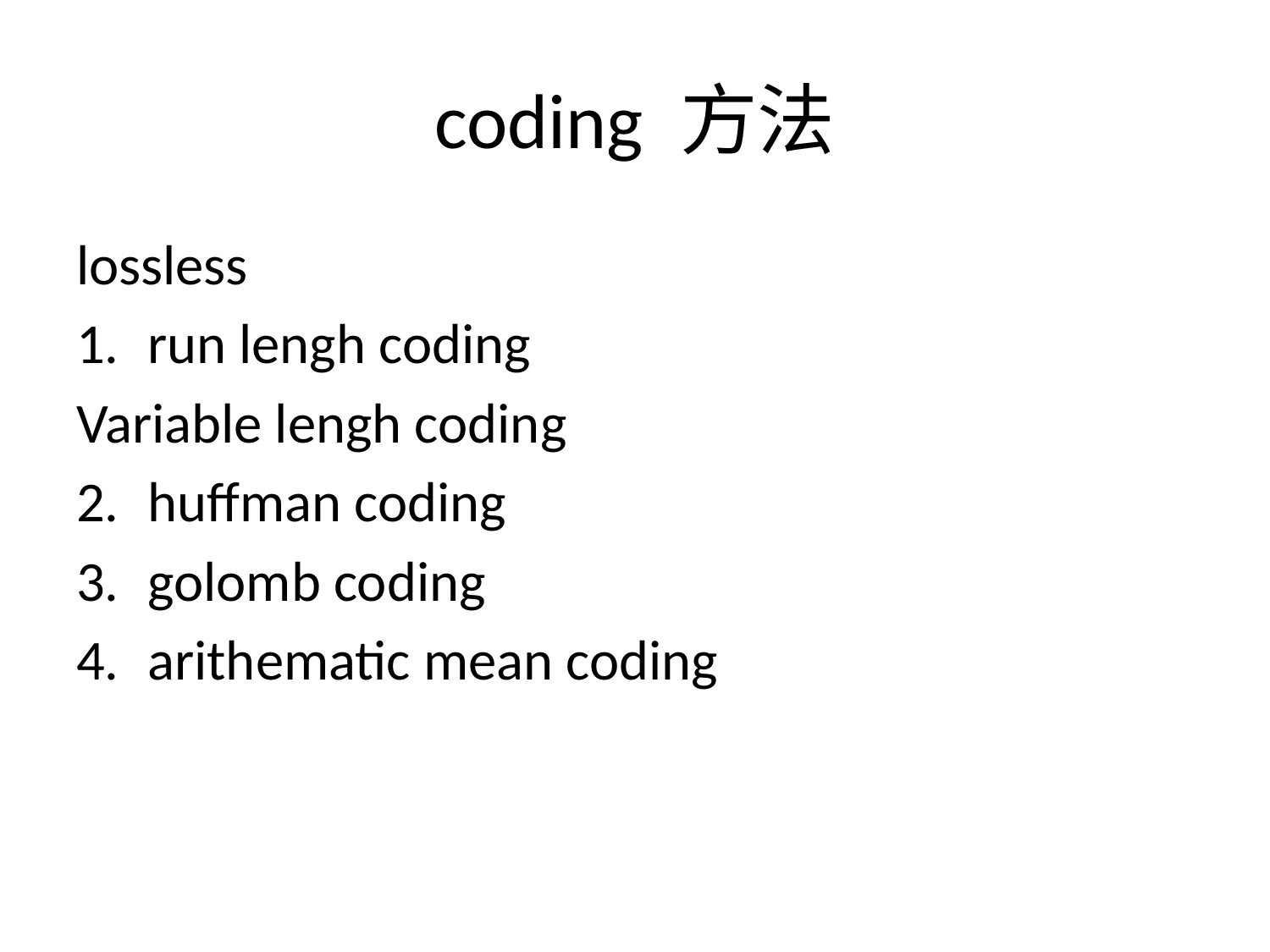

# coding 方法
lossless
run lengh coding
Variable lengh coding
huffman coding
golomb coding
arithematic mean coding